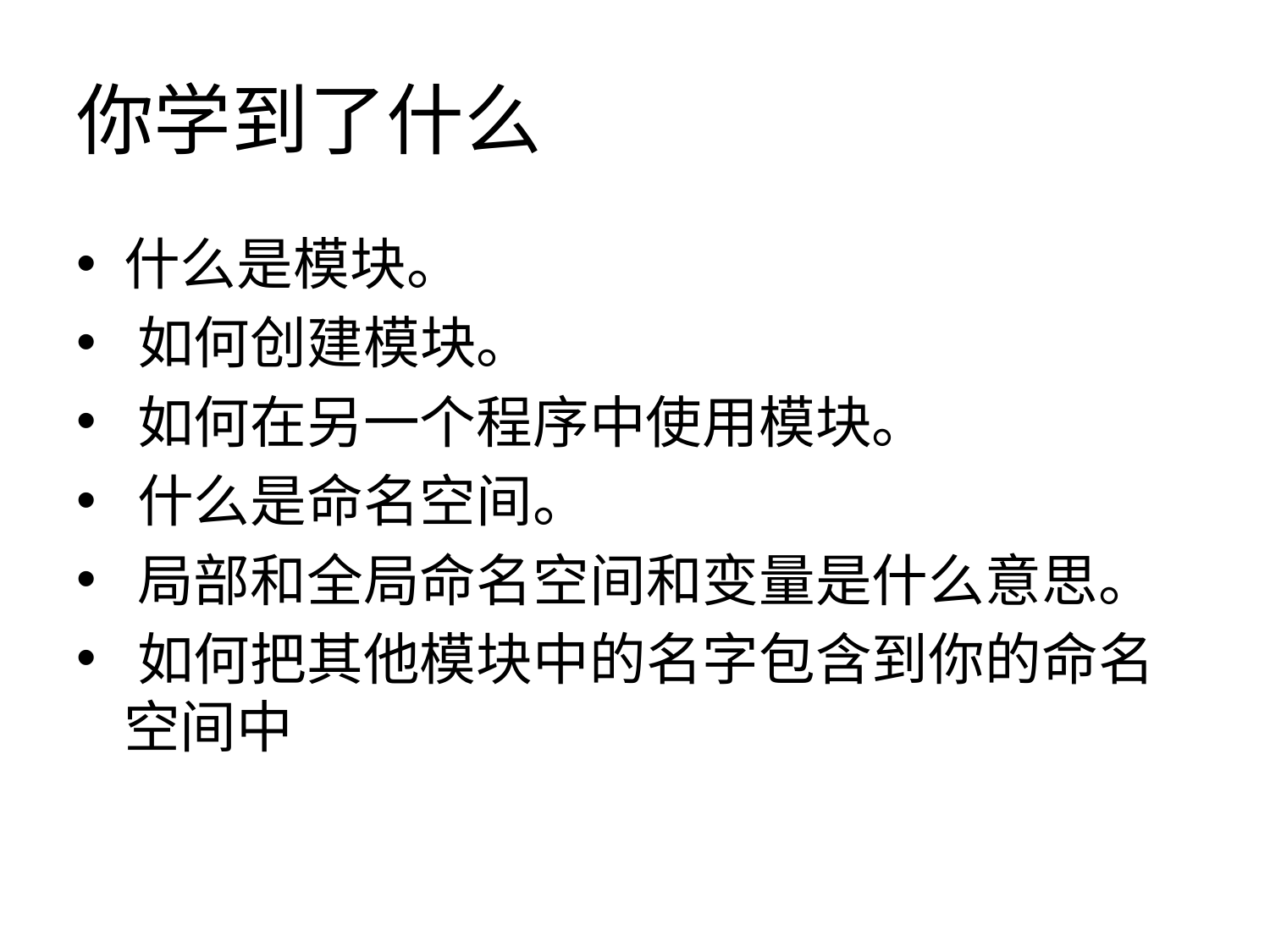

# 你学到了什么
什么是模块。
如何创建模块。
如何在另一个程序中使用模块。
什么是命名空间。
局部和全局命名空间和变量是什么意思。
如何把其他模块中的名字包含到你的命名空间中